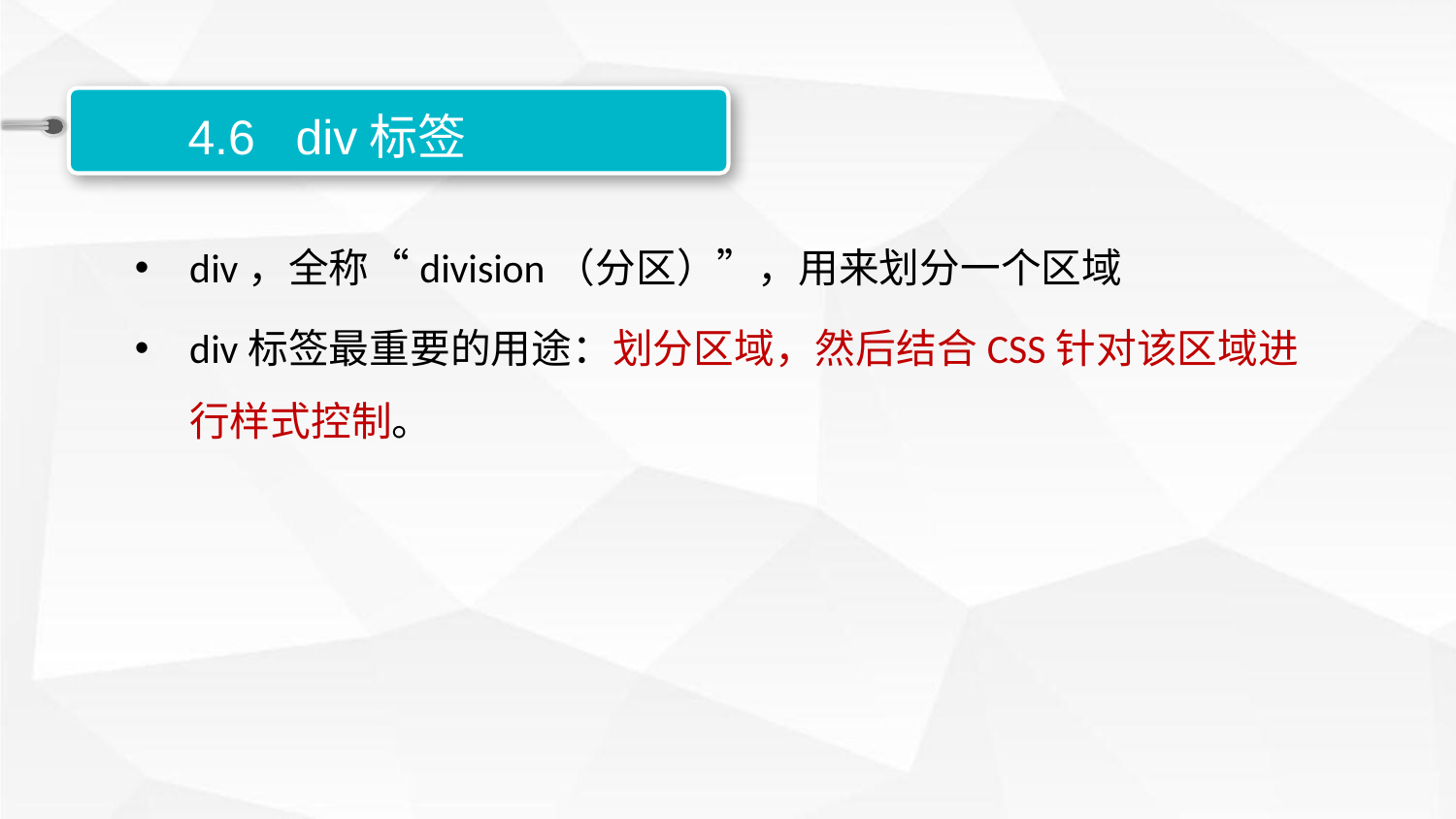

4.6   div标签

div，全称“division（分区）”，用来划分一个区域
div标签最重要的用途：划分区域，然后结合CSS针对该区域进行样式控制。